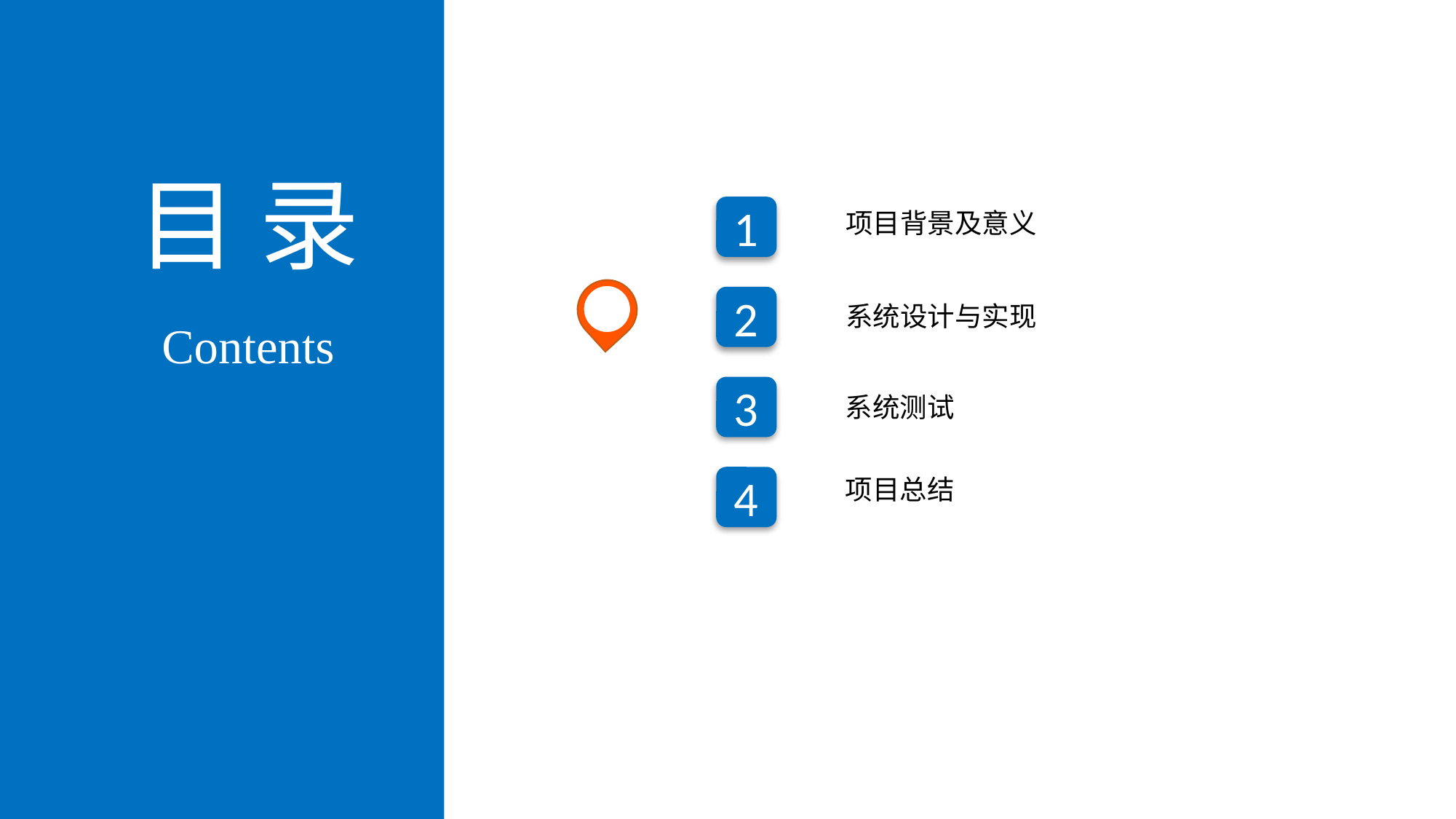

目 录
1
项目背景及意义

2
系统设计与实现
Contents
3
系统测试
4
项目总结